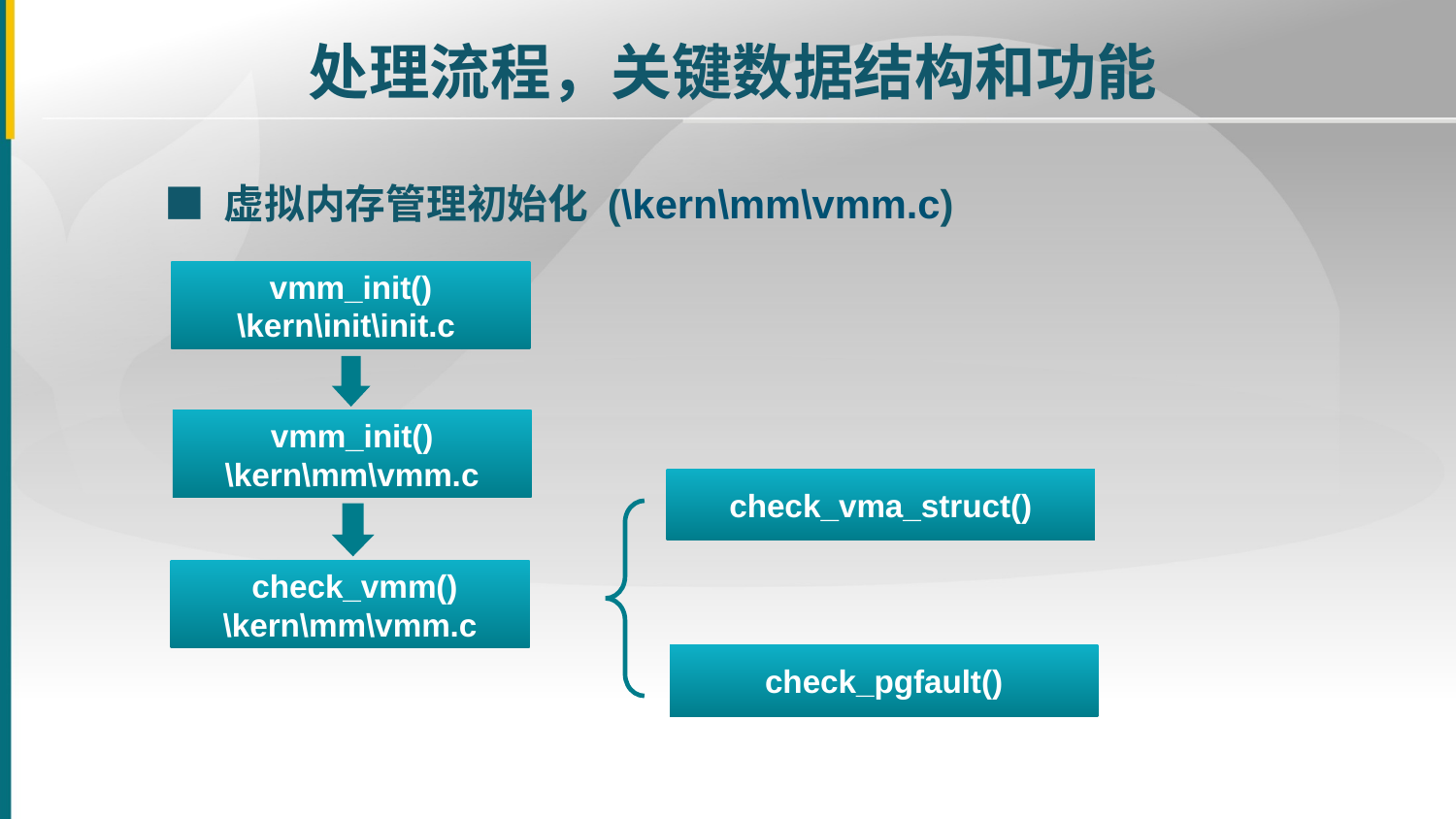

处理流程，关键数据结构和功能
■ 虚拟内存管理初始化 (\kern\mm\vmm.c)

vmm_init()
\kern\init\init.c

vmm_init()
\kern\mm\vmm.c
check_vma_struct()

 check_vmm()
\kern\mm\vmm.c
check_pgfault()